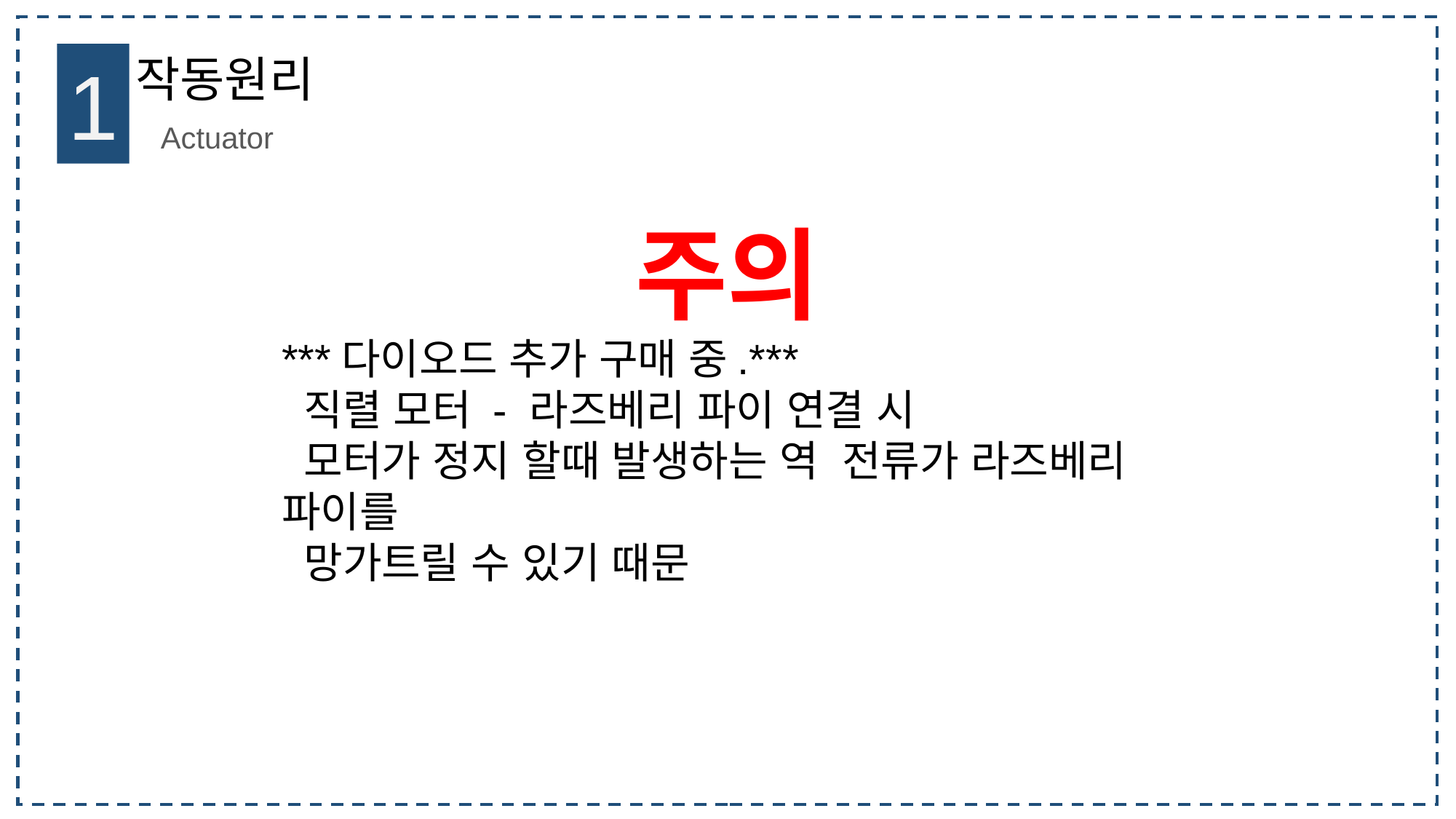

1
작동원리
Actuator
주의
***다이오드 추가 구매 중.***
 직렬 모터 - 라즈베리 파이 연결 시
 모터가 정지 할때 발생하는 역  전류가 라즈베리 파이를
 망가트릴 수 있기 때문